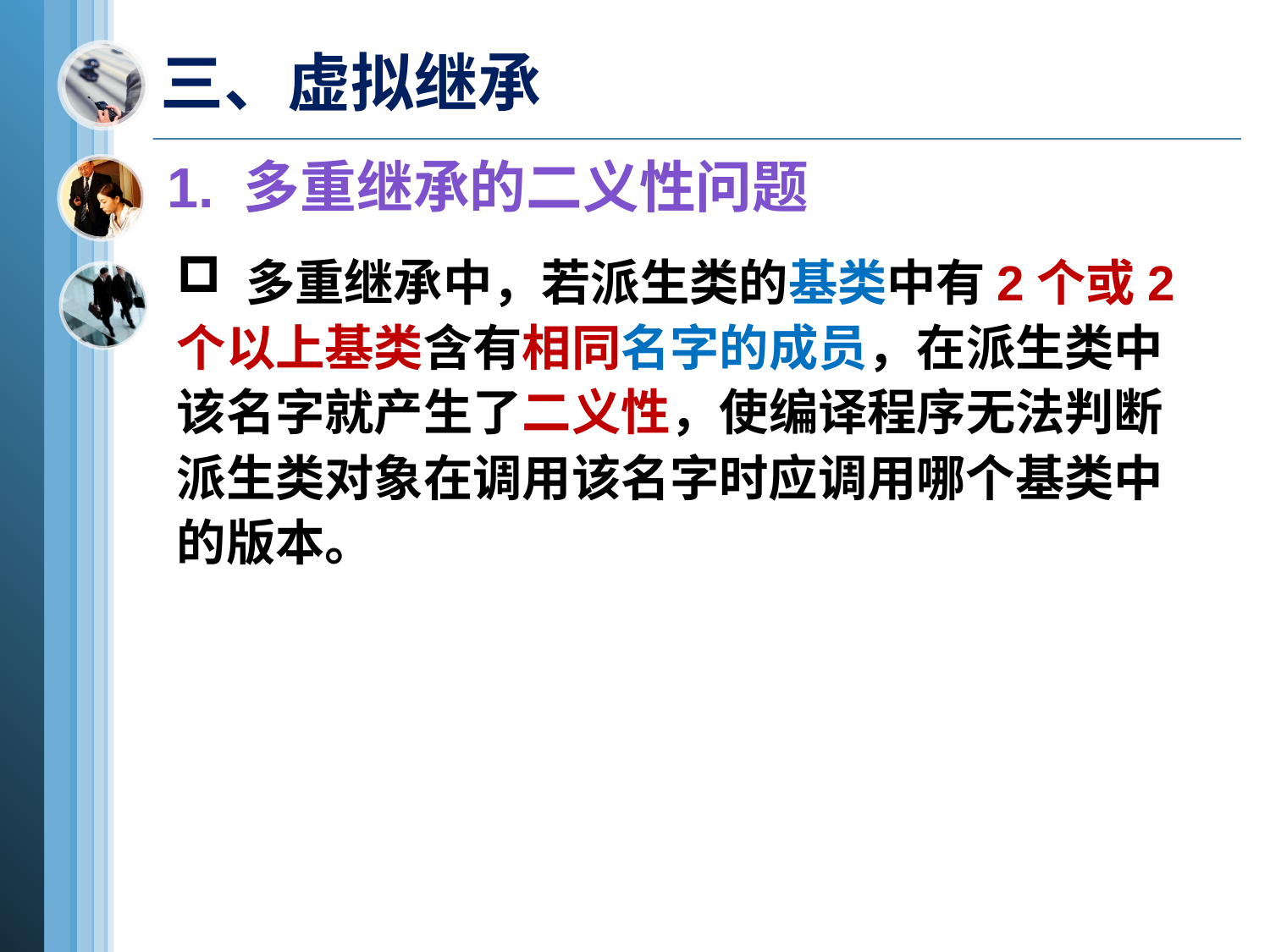

三、虚拟继承
1. 多重继承的二义性问题

 多重继承中，若派生类的基类中有2个或2个以上基类含有相同名字的成员，在派生类中该名字就产生了二义性，使编译程序无法判断派生类对象在调用该名字时应调用哪个基类中的版本。